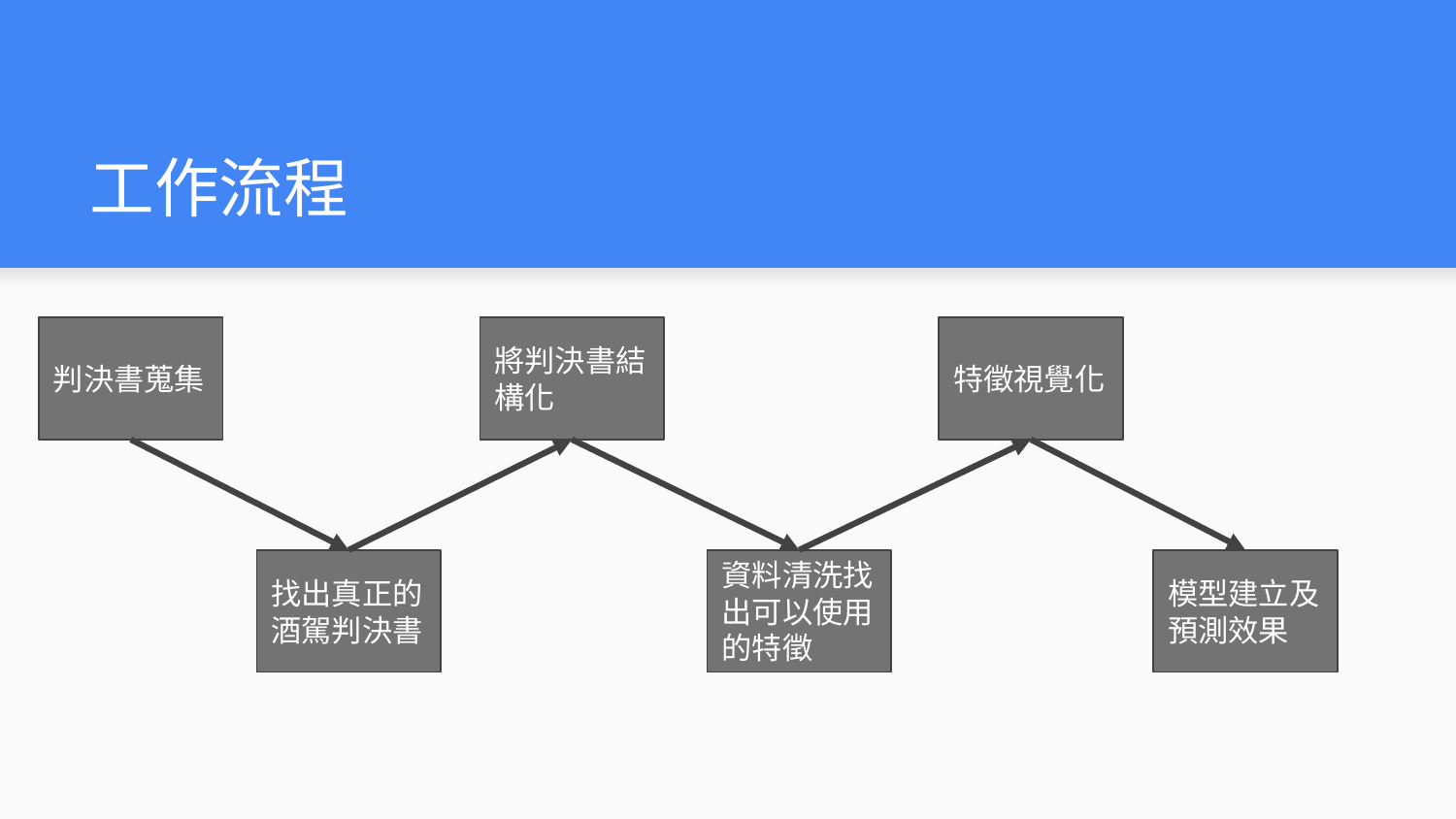

# 工作流程
判決書蒐集
將判決書結構化
特徵視覺化
找出真正的酒駕判決書
資料清洗找出可以使用的特徵
模型建立及預測效果